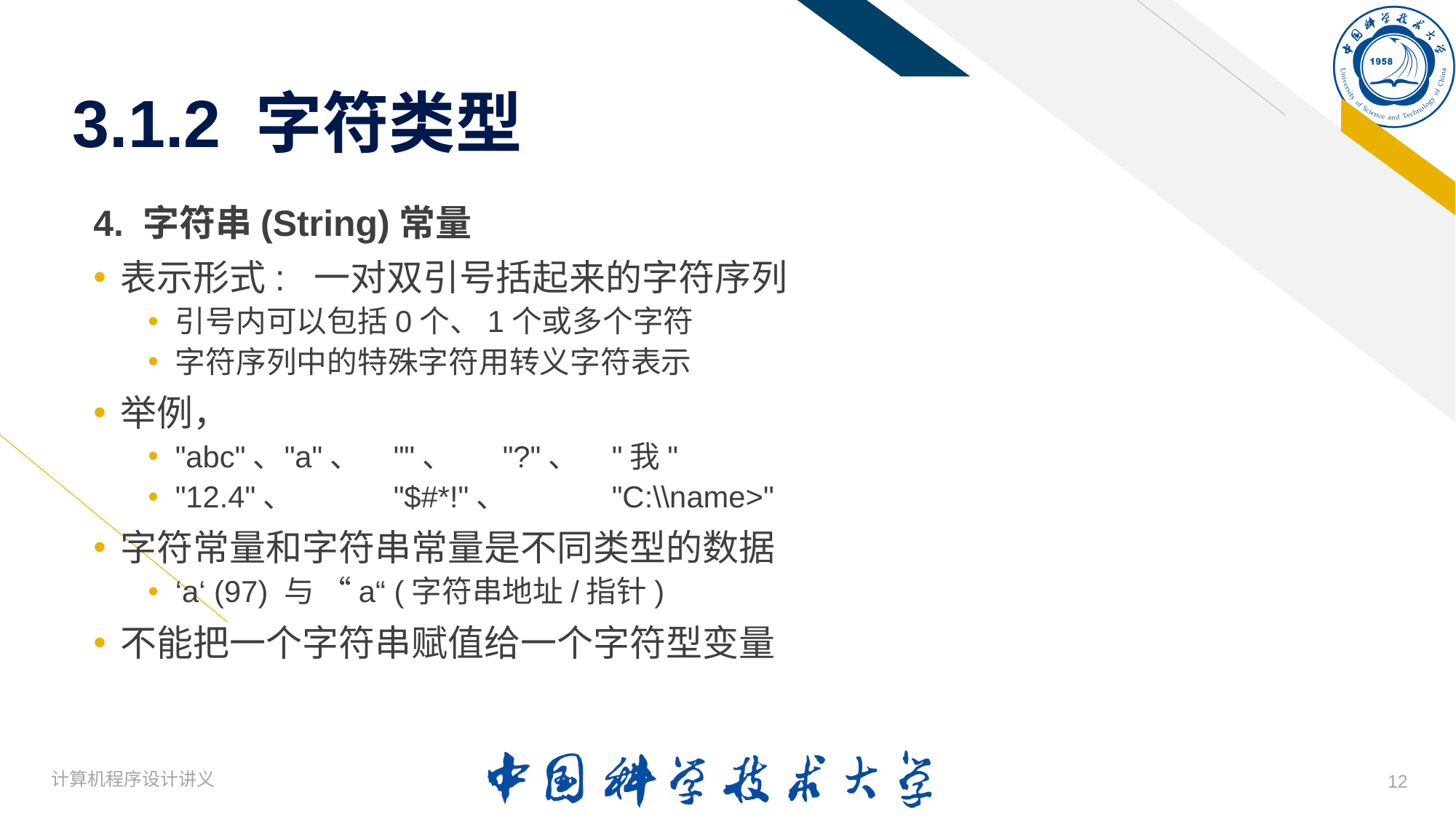

# 3.1.2 字符类型
4. 字符串(String)常量
表示形式:  一对双引号括起来的字符序列
引号内可以包括0个、1个或多个字符
字符序列中的特殊字符用转义字符表示
举例，
"abc"、	"a"、	""、	"?"、	"我"
"12.4"、	"$#*!"、	"C:\\name>"
字符常量和字符串常量是不同类型的数据
‘a‘ (97) 与 “a“ (字符串地址/指针)
不能把一个字符串赋值给一个字符型变量

计算机程序设计讲义
12